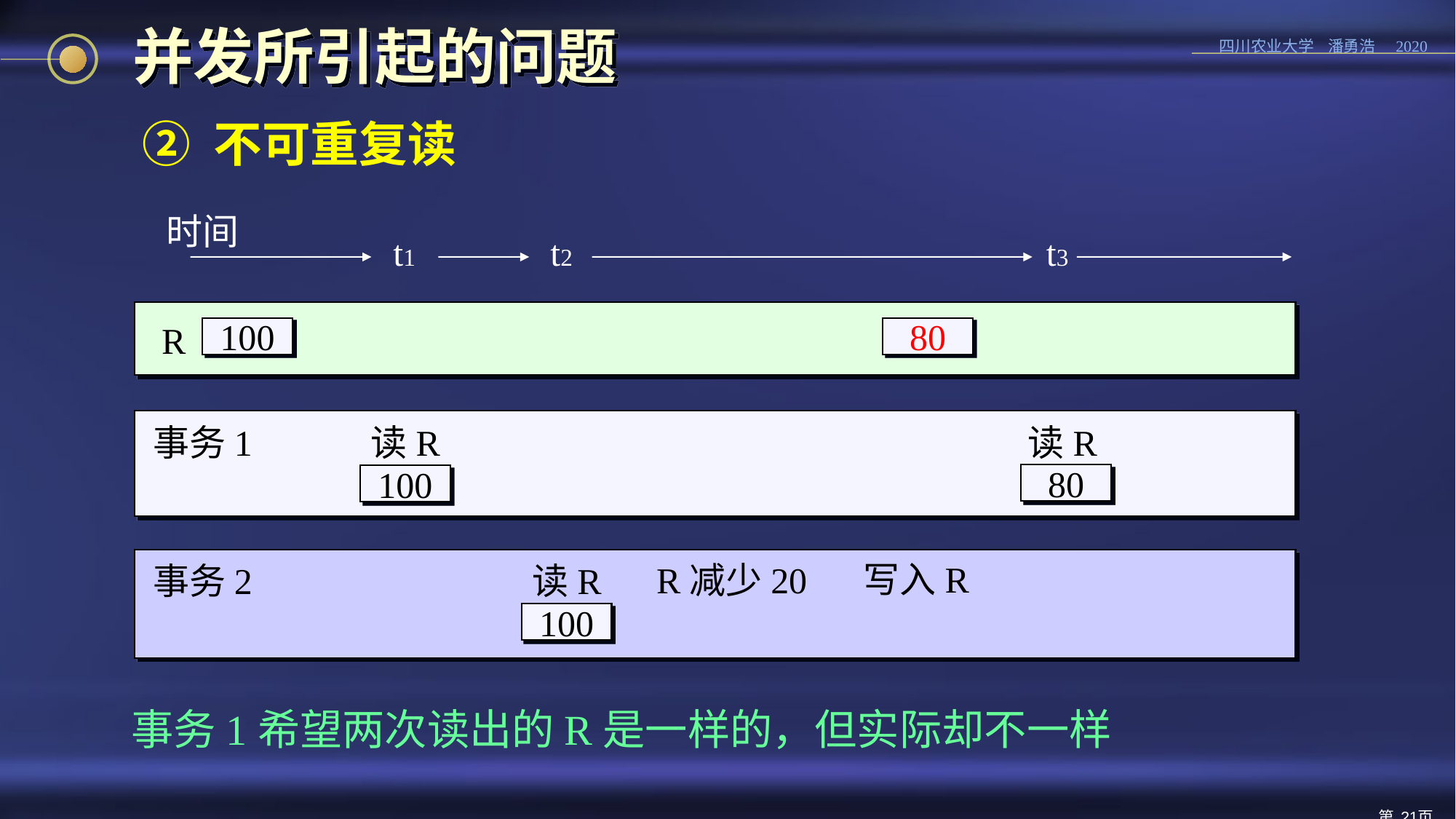

# 并发所引起的问题
② 不可重复读
时间
t1
t2
t3

R
100
80

事务1
读R
读R
80
100

写入R
R减少20
事务2
读R
100
事务1希望两次读出的R是一样的，但实际却不一样